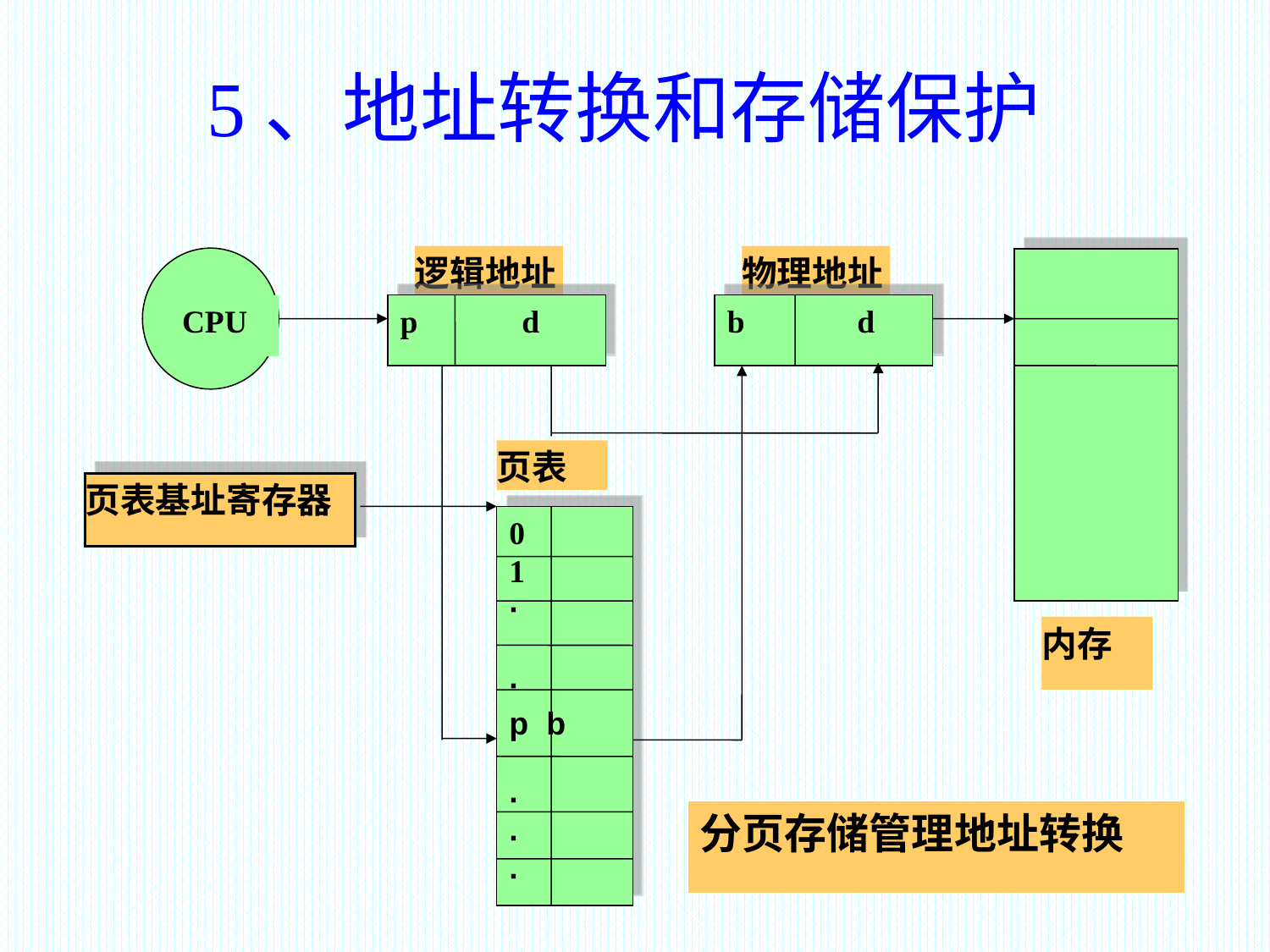

5、地址转换和存储保护

逻辑地址
物理地址

CPU
p             d

b              d

页表

0
1
·

·
p  b

·
·
·

内存

分页存储管理地址转换

页表基址寄存器